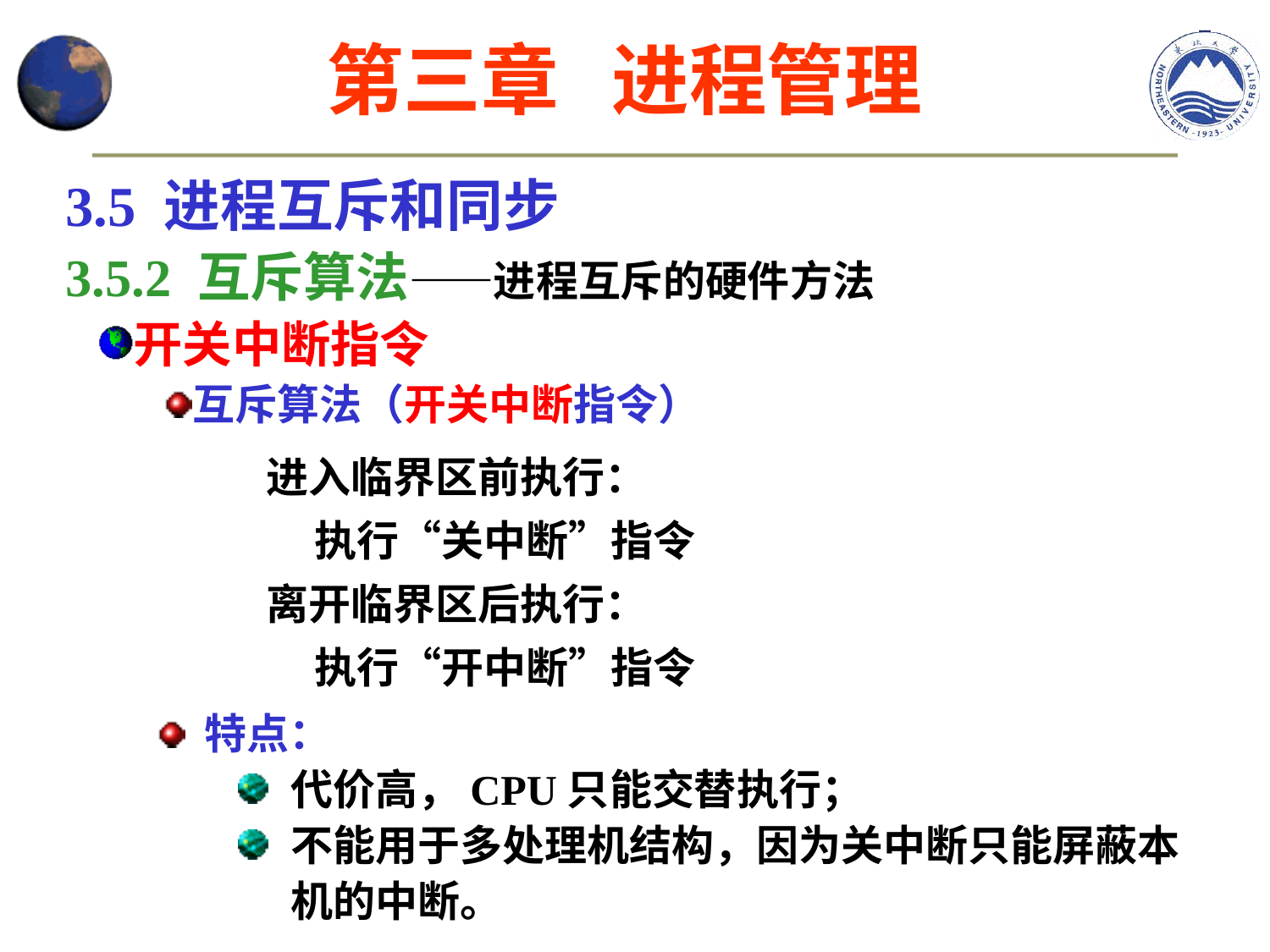

第三章   进程管理
3.5 进程互斥和同步
3.5.2 互斥算法——进程互斥的硬件方法
开关中断指令
互斥算法（开关中断指令）
进入临界区前执行：
    执行“关中断”指令
离开临界区后执行：
    执行“开中断”指令
 特点：
代价高，CPU只能交替执行；
不能用于多处理机结构，因为关中断只能屏蔽本机的中断。